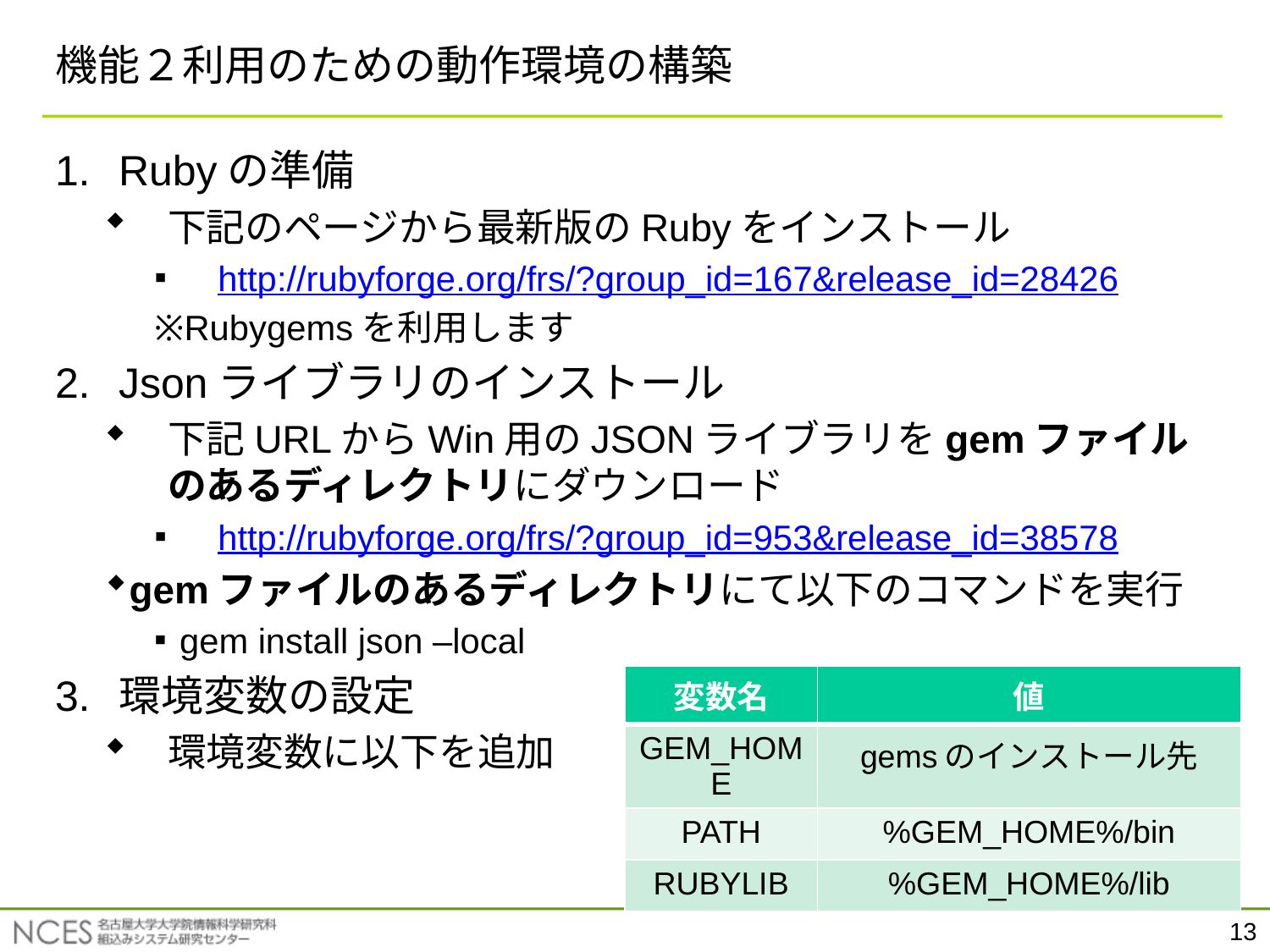

# 機能２利用のための動作環境の構築
Rubyの準備
下記のページから最新版のRubyをインストール
http://rubyforge.org/frs/?group_id=167&release_id=28426
※Rubygemsを利用します
Jsonライブラリのインストール
下記URLからWin用のJSONライブラリをgemファイルのあるディレクトリにダウンロード
http://rubyforge.org/frs/?group_id=953&release_id=38578
gemファイルのあるディレクトリにて以下のコマンドを実行
gem install json –local
環境変数の設定
環境変数に以下を追加

| 変数名 | 値 |
| --- | --- |
| GEM\_HOME | gemsのインストール先 |
| PATH | %GEM\_HOME%/bin |
| RUBYLIB | %GEM\_HOME%/lib |
13